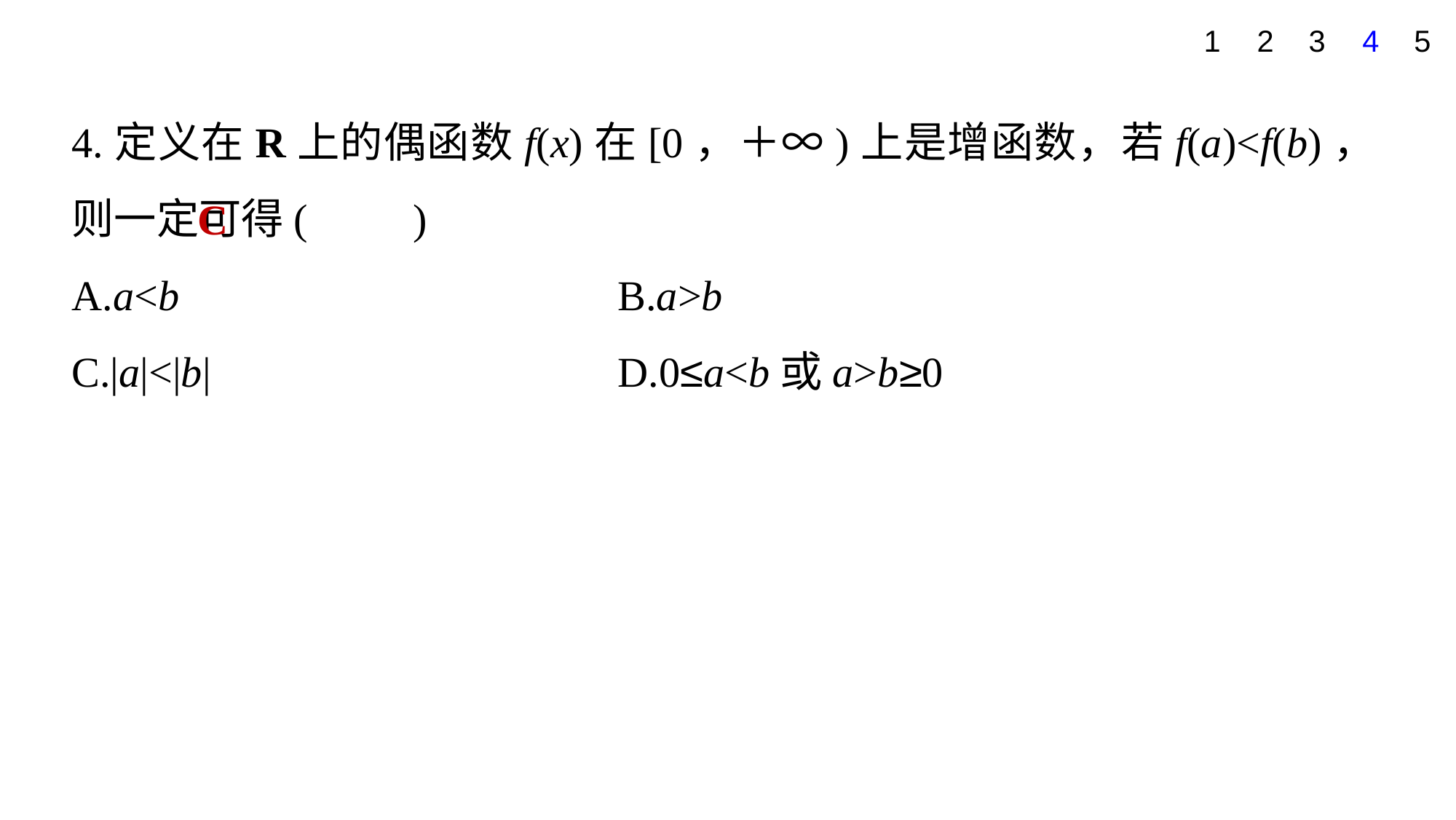

4
5
1
2
3
4.定义在R上的偶函数f(x)在[0，＋∞)上是增函数，若f(a)<f(b)，则一定可得(　　)
A.a<b  				B.a>b
C.|a|<|b|  				D.0≤a<b或a>b≥0
C